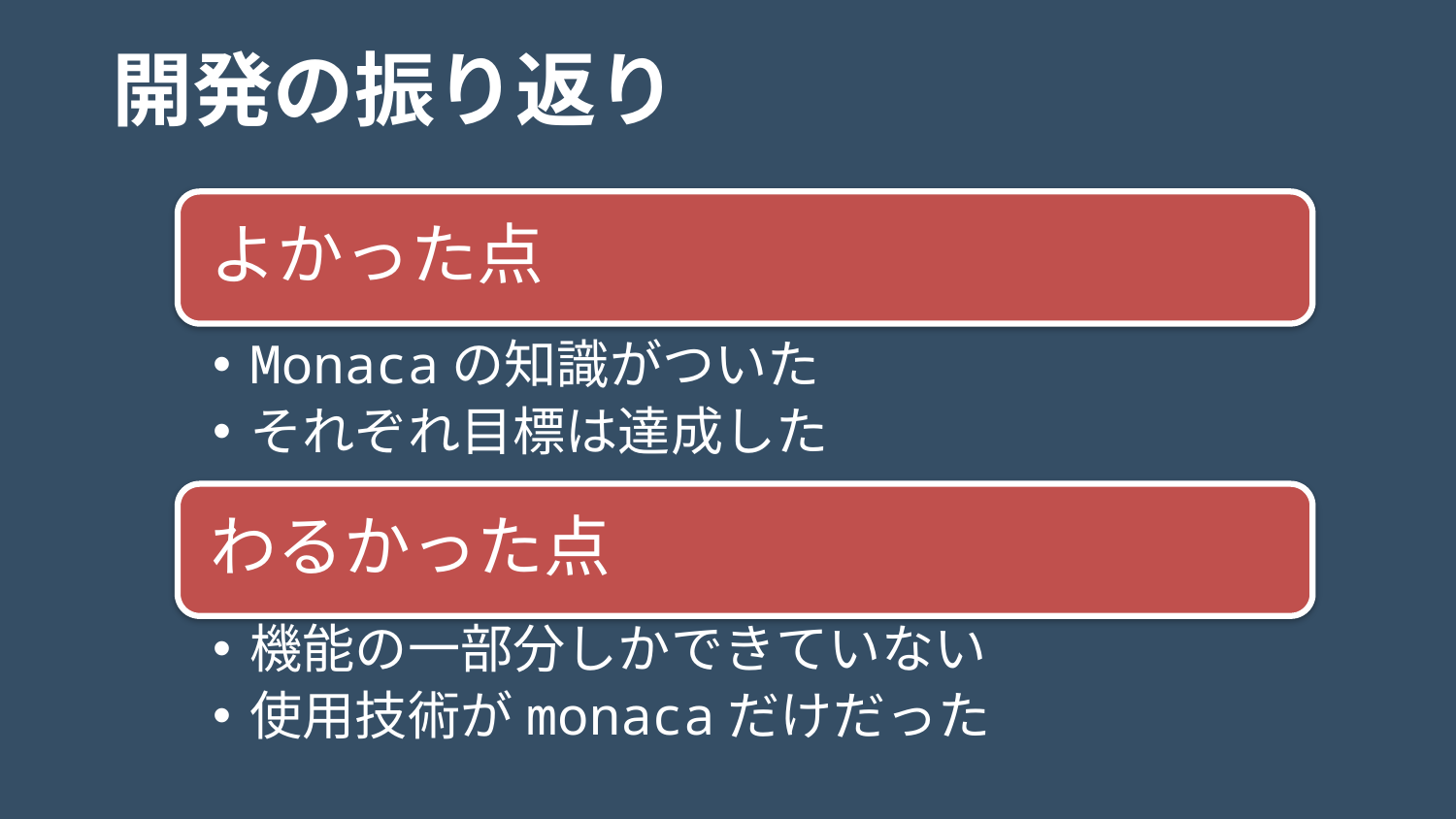

開発の振り返り
よかった点
Monacaの知識がついた
それぞれ目標は達成した
わるかった点
機能の一部分しかできていない
使用技術がmonacaだけだった